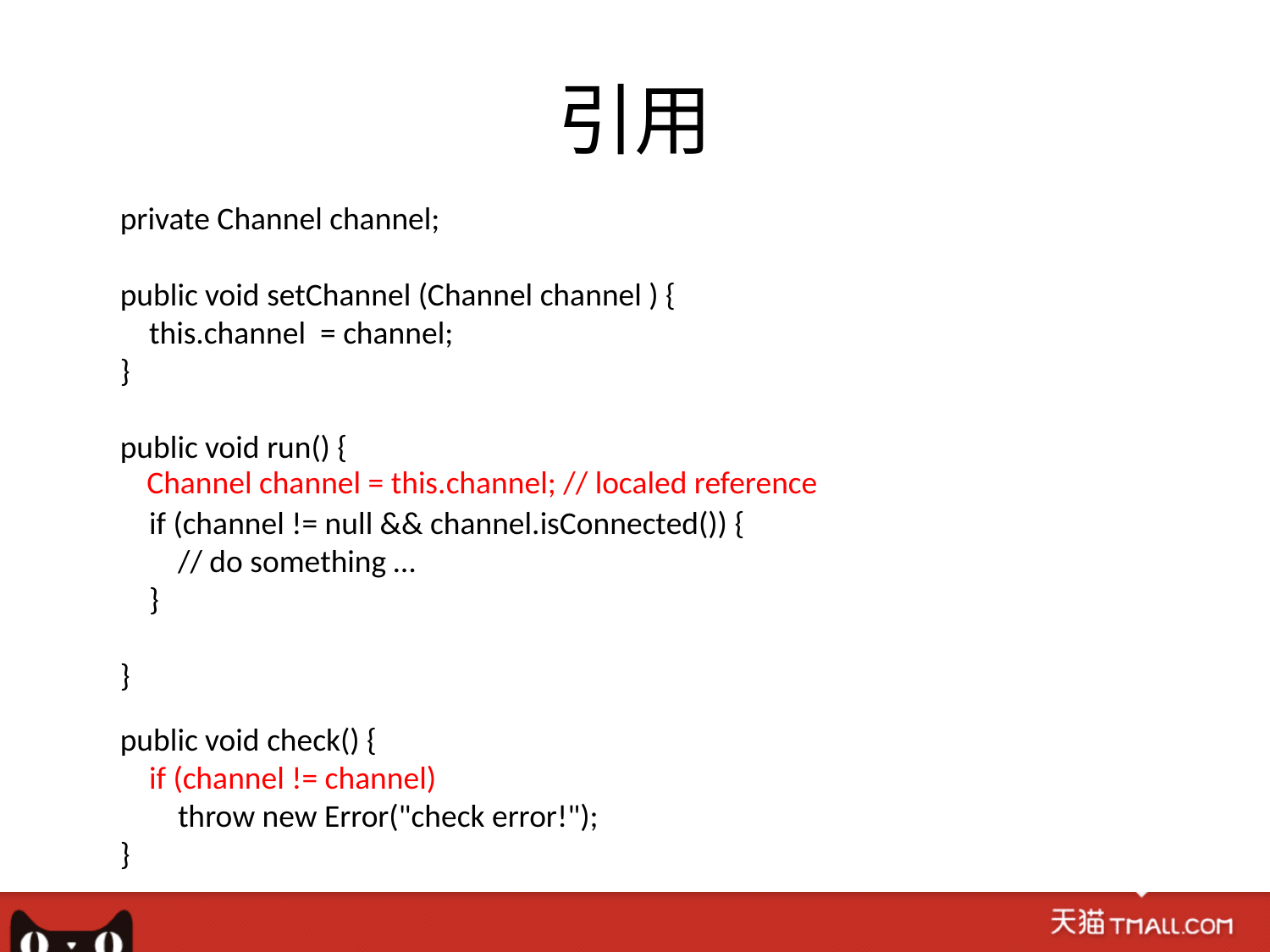

# 引用
private Channel channel;

public void setChannel (Channel channel ) {
    this.channel  = channel;
}

public void run() {

    if (channel != null && channel.isConnected()) {
        // do something …
    }

}
Channel channel = this.channel; // localed reference

public void check() {
    if (channel != channel)
        throw new Error("check error!");
}